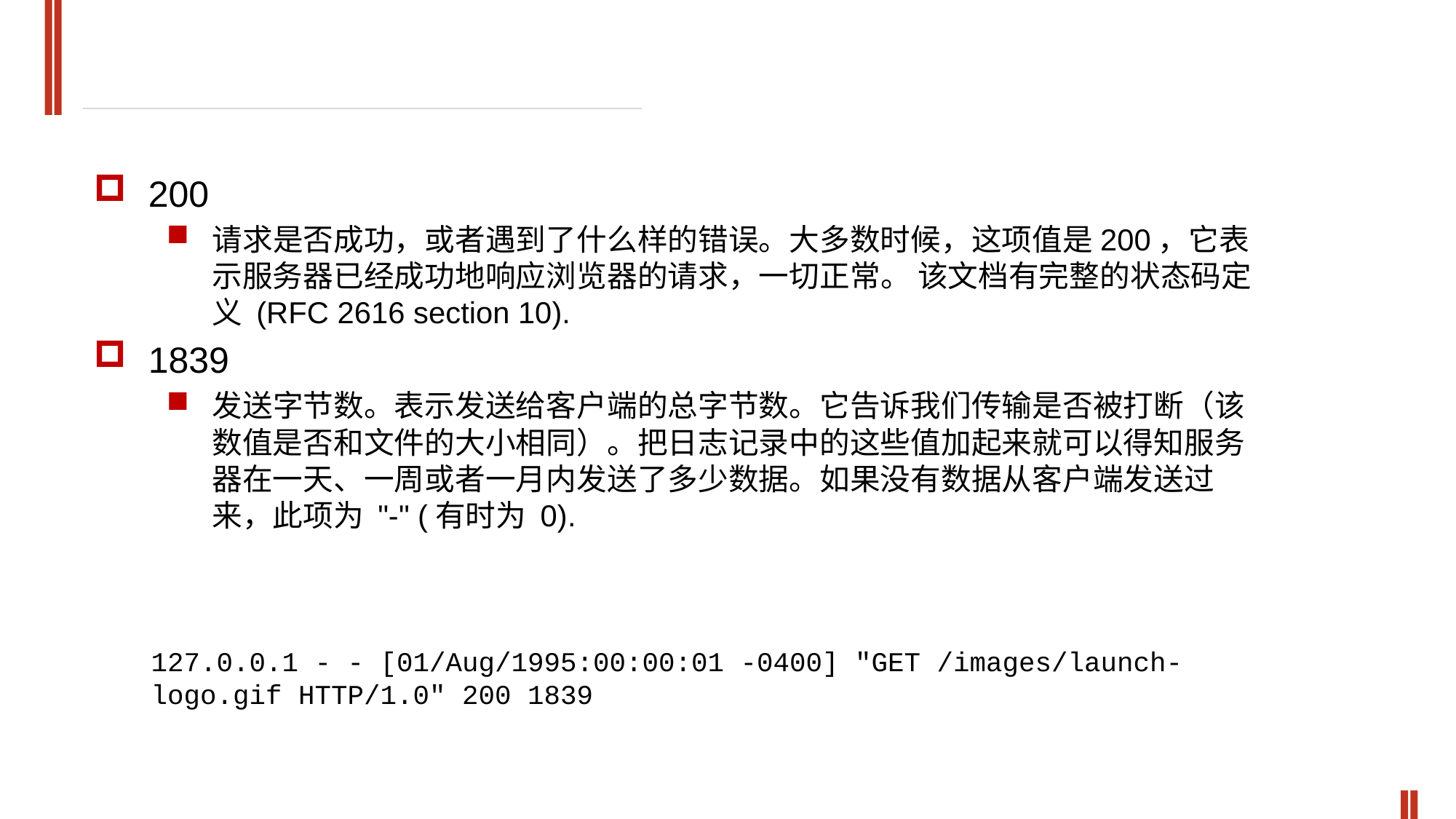

200
请求是否成功，或者遇到了什么样的错误。大多数时候，这项值是200，它表示服务器已经成功地响应浏览器的请求，一切正常。 该文档有完整的状态码定义 (RFC 2616 section 10).
1839
发送字节数。表示发送给客户端的总字节数。它告诉我们传输是否被打断（该数值是否和文件的大小相同）。把日志记录中的这些值加起来就可以得知服务器在一天、一周或者一月内发送了多少数据。如果没有数据从客户端发送过来，此项为 "-" (有时为 0).

127.0.0.1 - - [01/Aug/1995:00:00:01 -0400] "GET /images/launch-logo.gif HTTP/1.0" 200 1839